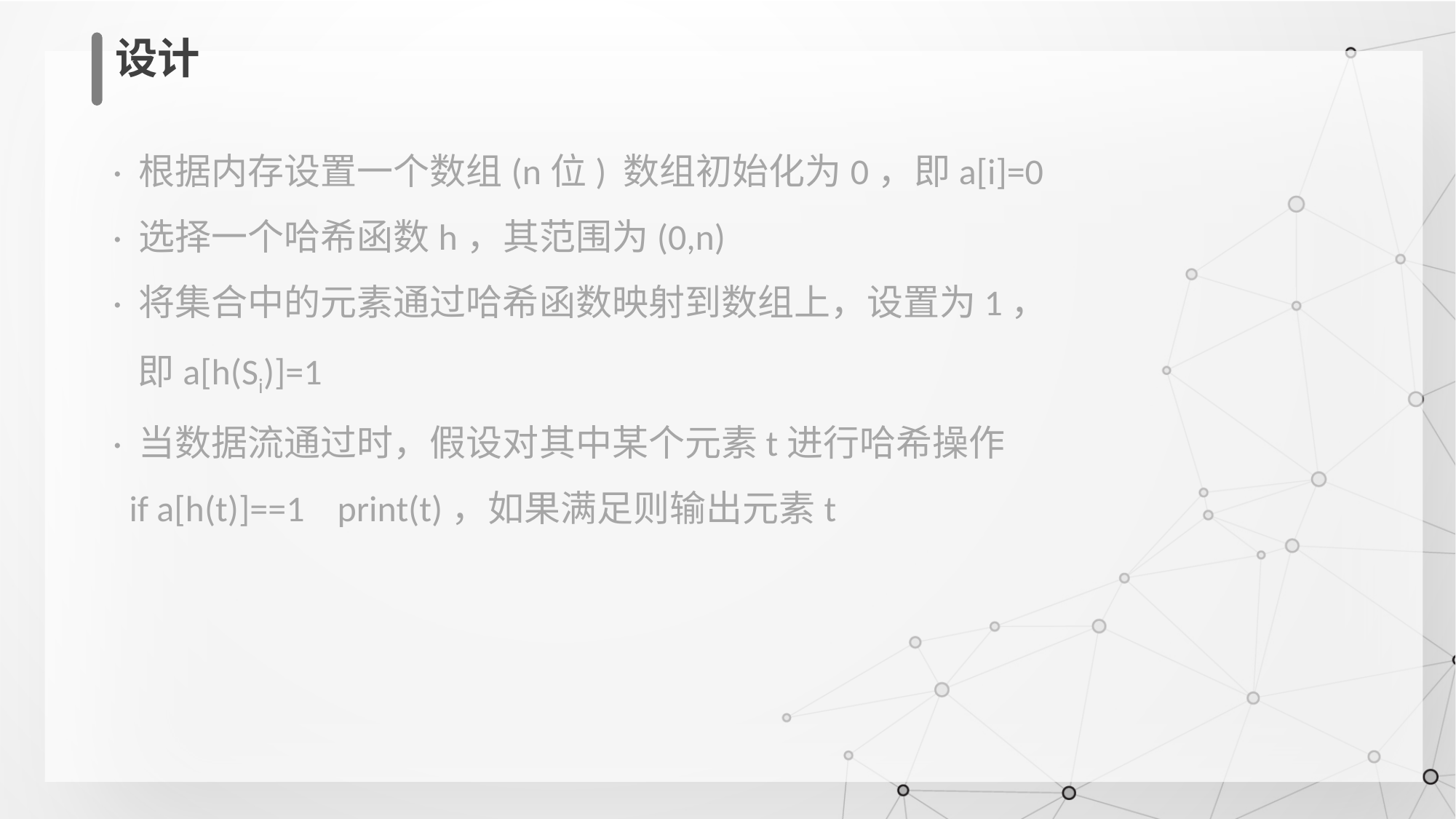

设计

 · 根据内存设置一个数组(n位) 数组初始化为0，即a[i]=0
 · 选择一个哈希函数h，其范围为(0,n)
 · 将集合中的元素通过哈希函数映射到数组上，设置为1，
   即a[h(Si)]=1
 · 当数据流通过时，假设对其中某个元素t进行哈希操作
   if a[h(t)]==1    print(t)，如果满足则输出元素t